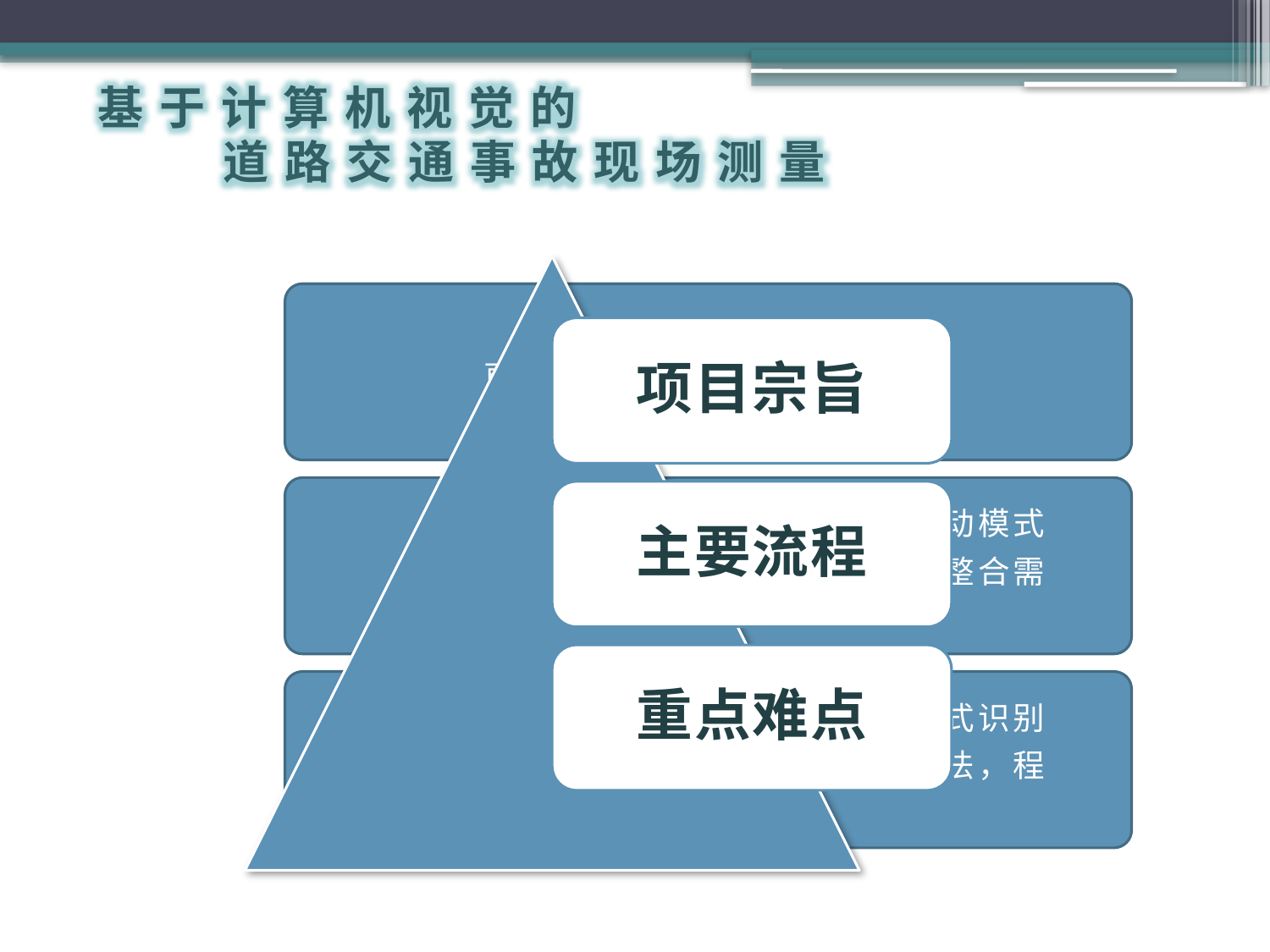

基于计算机视觉的
道路交通事故现场测量

更方便地提取事故现场的数据
项目宗旨
交通事故现场数据采集，半自动模式识别，数据还原以及整个流程整合需要的程序
主要流程
重点难点
数据标识物的选择，半自动模式识别中模型的准确性，数据还原算法，程序整合